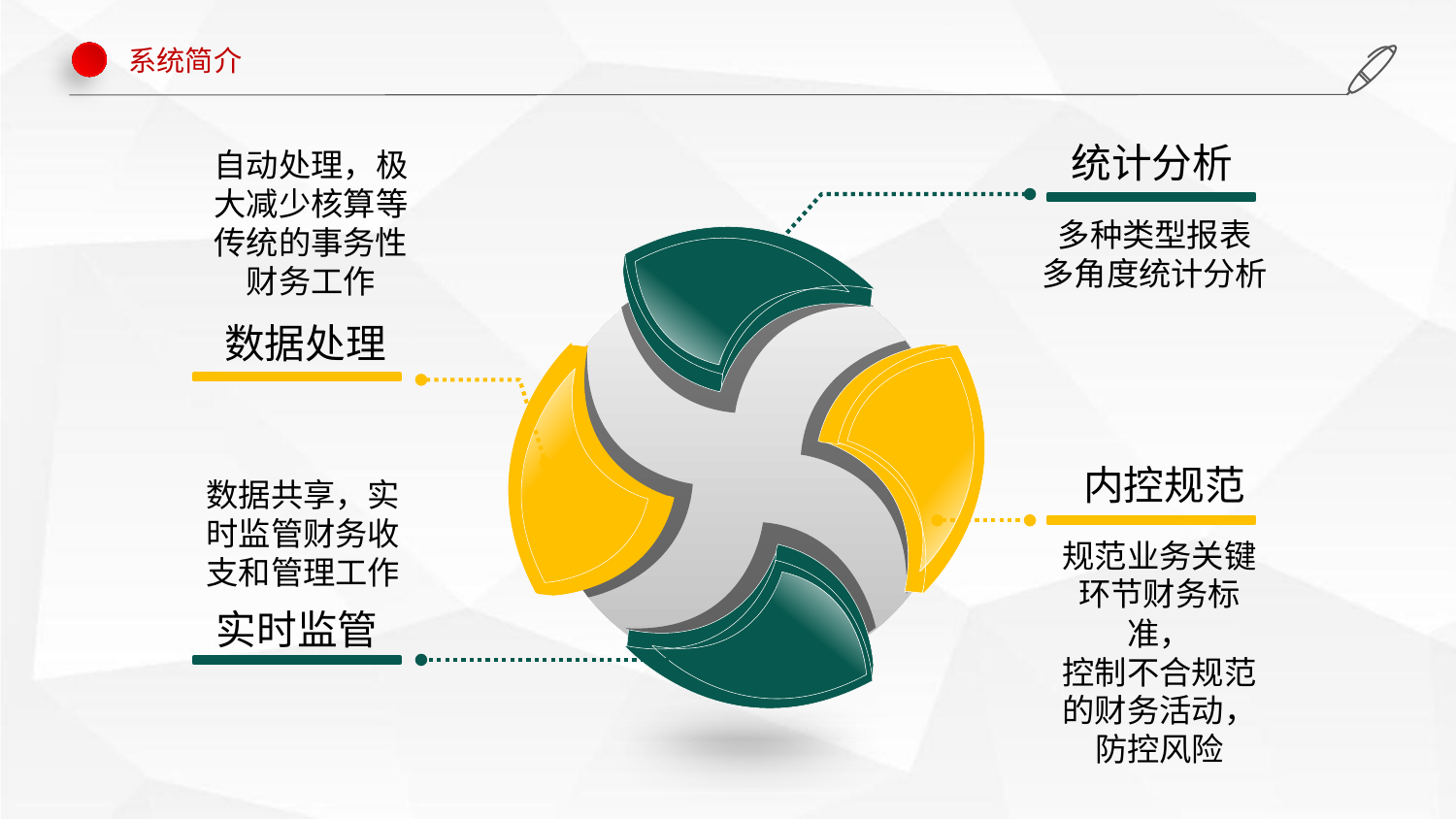

系统简介

统计分析

数据处理

内控规范

实时监管

自动处理，极大减少核算等传统的事务性财务工作
多种类型报表
多角度统计分析
数据共享，实时监管财务收支和管理工作
规范业务关键环节财务标准，
控制不合规范的财务活动，防控风险